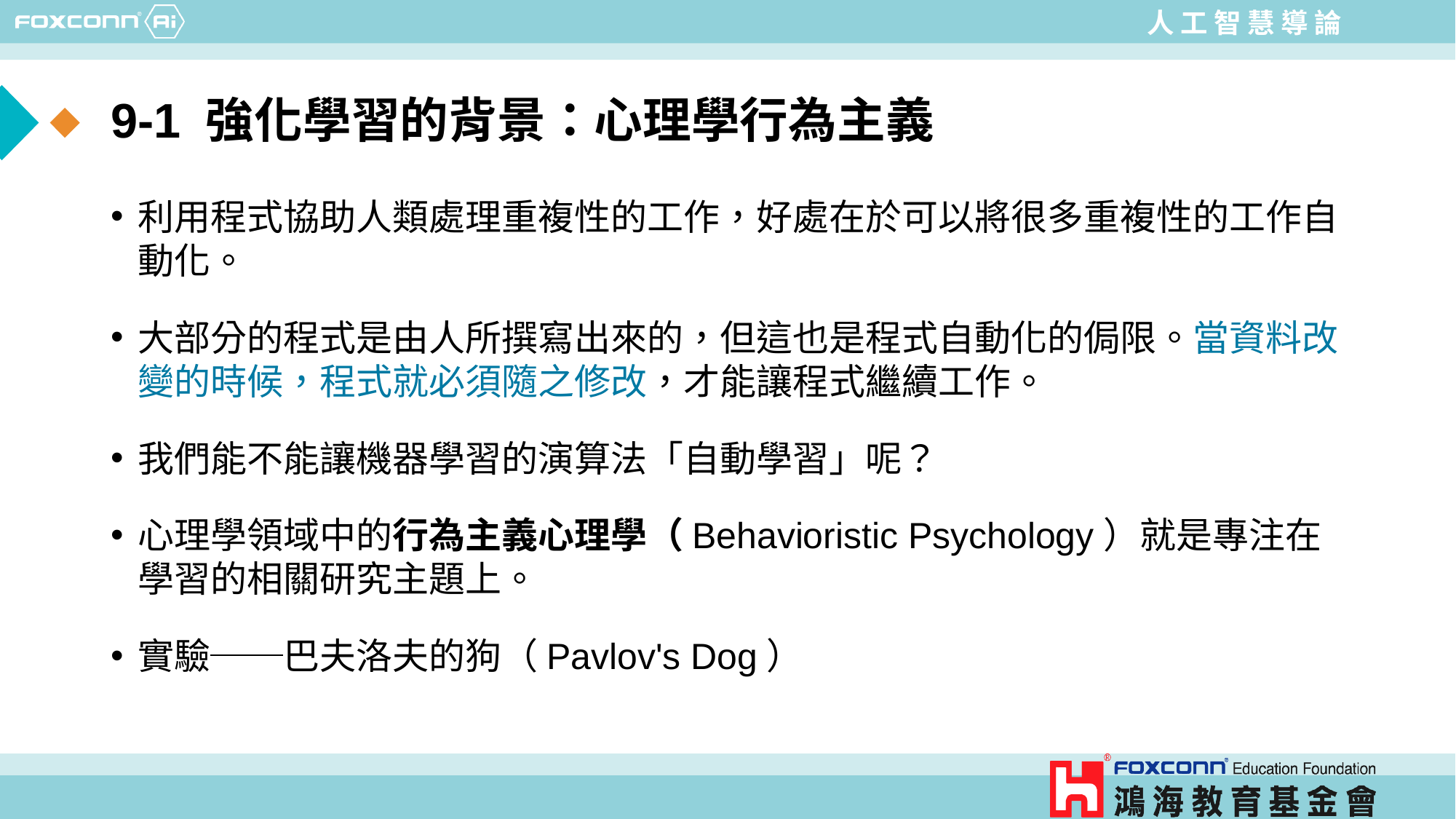

# 9-1 強化學習的背景：心理學行為主義
利用程式協助人類處理重複性的工作，好處在於可以將很多重複性的工作自動化。
大部分的程式是由人所撰寫出來的，但這也是程式自動化的侷限。當資料改變的時候，程式就必須隨之修改，才能讓程式繼續工作。
我們能不能讓機器學習的演算法「自動學習」呢？
心理學領域中的行為主義心理學（Behavioristic Psychology）就是專注在學習的相關研究主題上。
實驗──巴夫洛夫的狗（Pavlov's Dog）